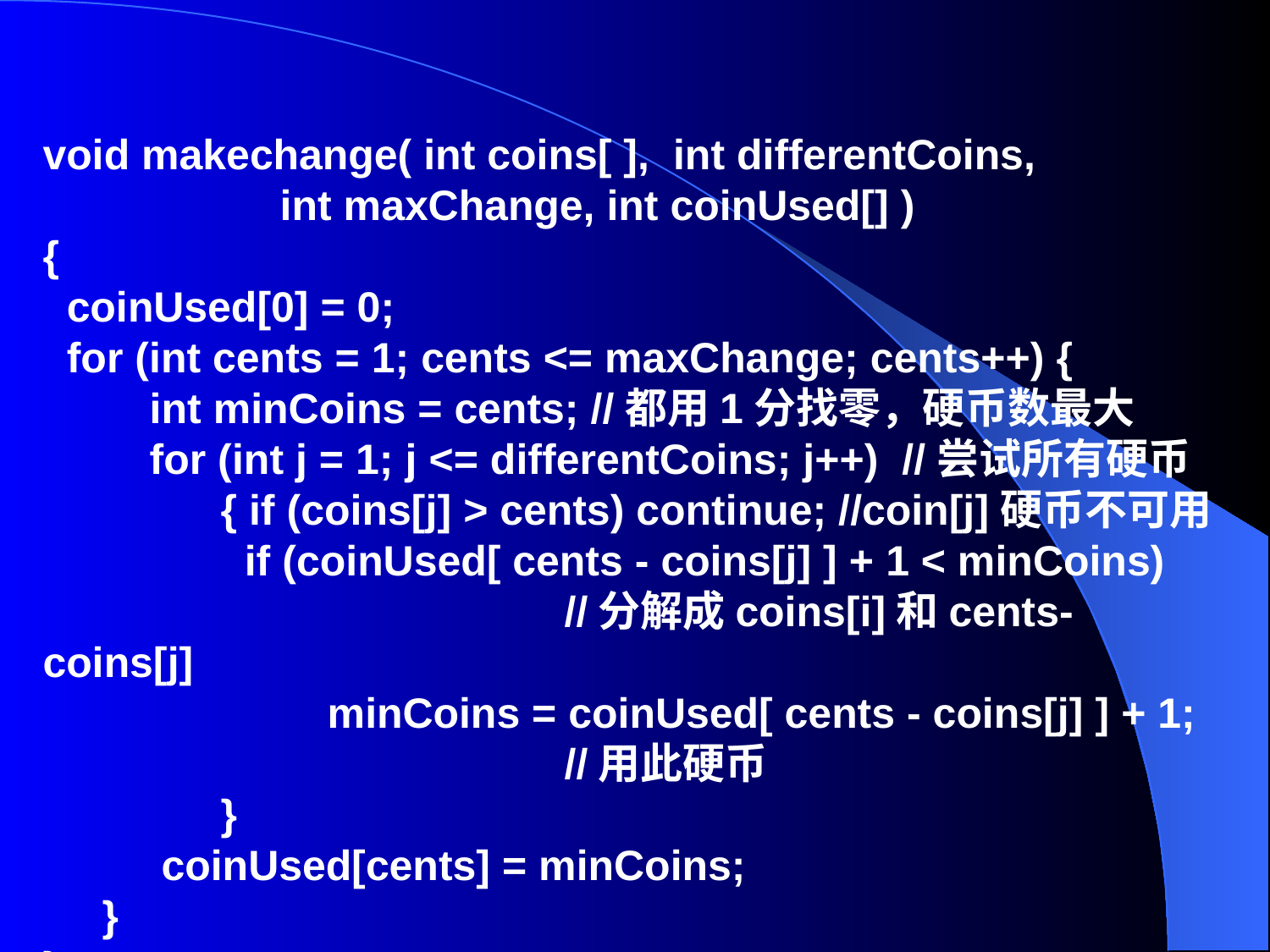

void makechange( int coins[ ],  int differentCoins,
                    int maxChange, int coinUsed[] )
{
  coinUsed[0] = 0;
  for (int cents = 1; cents <= maxChange; cents++) {
         int minCoins = cents; //都用1分找零，硬币数最大
         for (int j = 1; j <= differentCoins; j++)  //尝试所有硬币
               { if (coins[j] > cents) continue; //coin[j]硬币不可用
                 if (coinUsed[ cents - coins[j] ] + 1 < minCoins)
                                            //分解成coins[i]和cents-coins[j]
                        minCoins = coinUsed[ cents - coins[j] ] + 1;
                                            //用此硬币
               }
          coinUsed[cents] = minCoins;
     }
}